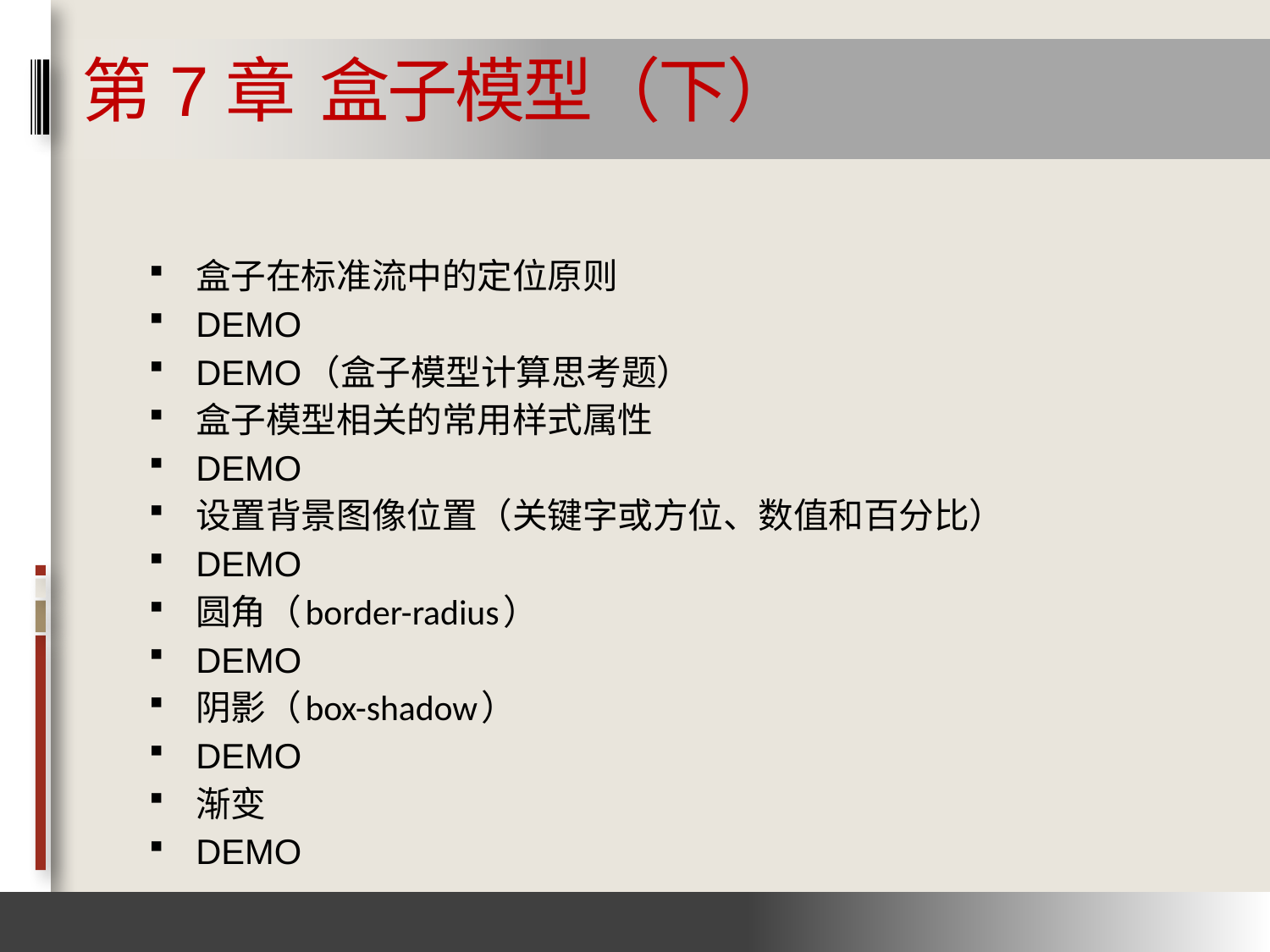

# 第7章  盒子模型（下）
盒子在标准流中的定位原则
DEMO
DEMO（盒子模型计算思考题）
盒子模型相关的常用样式属性
DEMO
设置背景图像位置（关键字或方位、数值和百分比）
DEMO
圆角（border-radius）
DEMO
阴影（box-shadow）
DEMO
渐变
DEMO